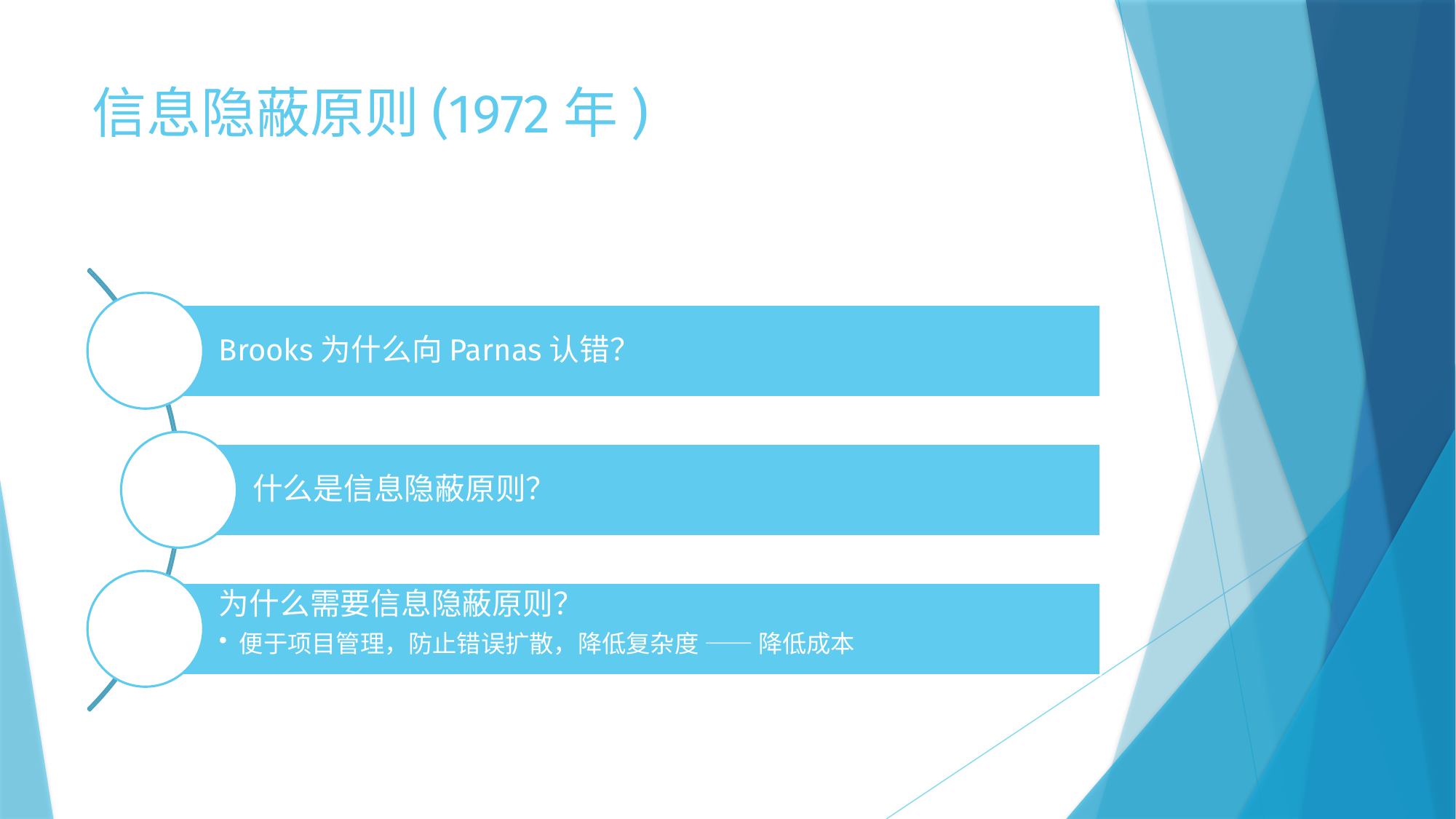

# 信息隐蔽原则(1972年)
Brooks为什么向Parnas认错？
什么是信息隐蔽原则？
为什么需要信息隐蔽原则？
便于项目管理，防止错误扩散，降低复杂度 —— 降低成本